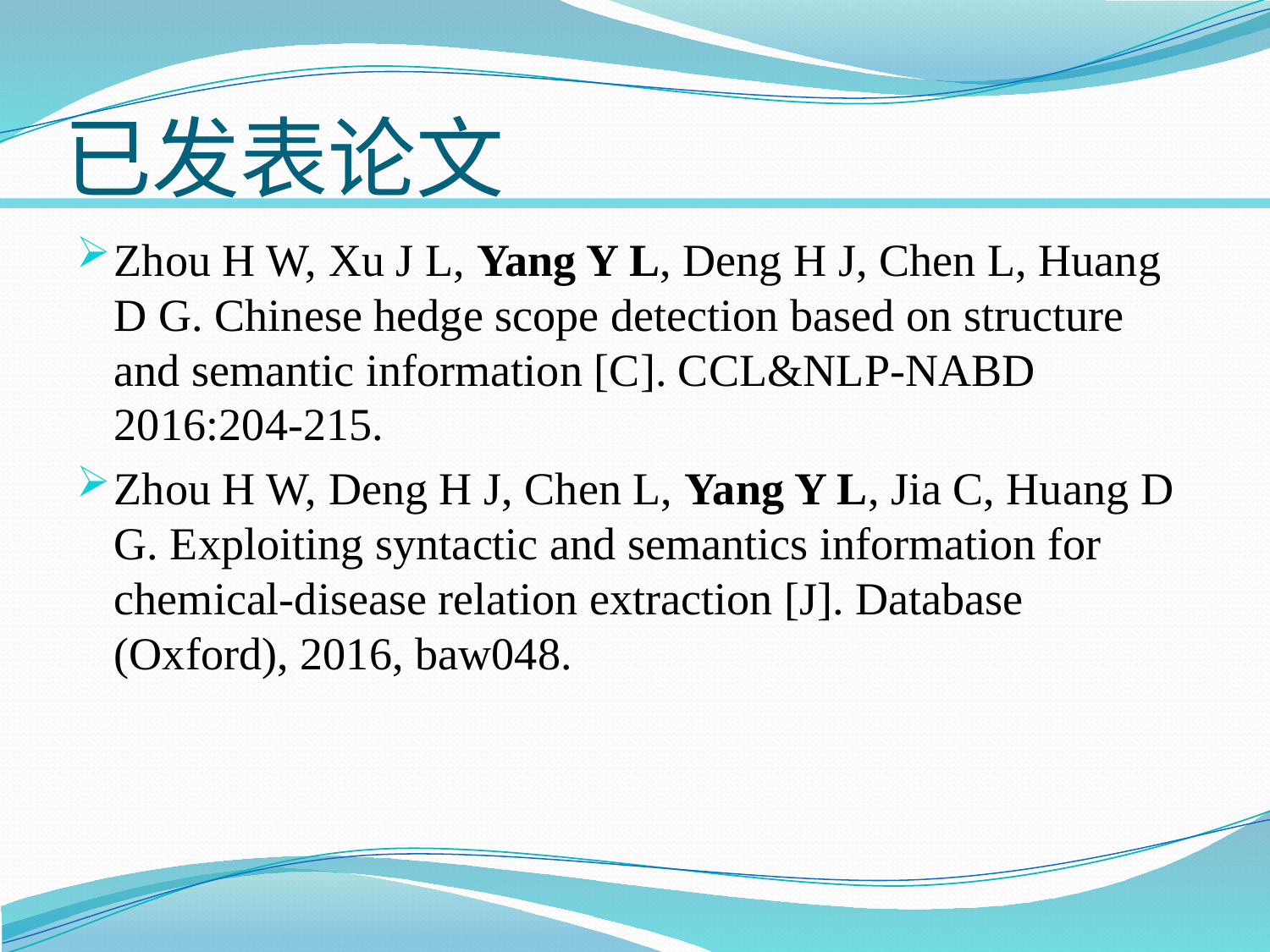

# 已发表论文
Zhou H W, Xu J L, Yang Y L, Deng H J, Chen L, Huang D G. Chinese hedge scope detection based on structure and semantic information [C]. CCL&NLP-NABD 2016:204-215.
Zhou H W, Deng H J, Chen L, Yang Y L, Jia C, Huang D G. Exploiting syntactic and semantics information for chemical-disease relation extraction [J]. Database (Oxford), 2016, baw048.